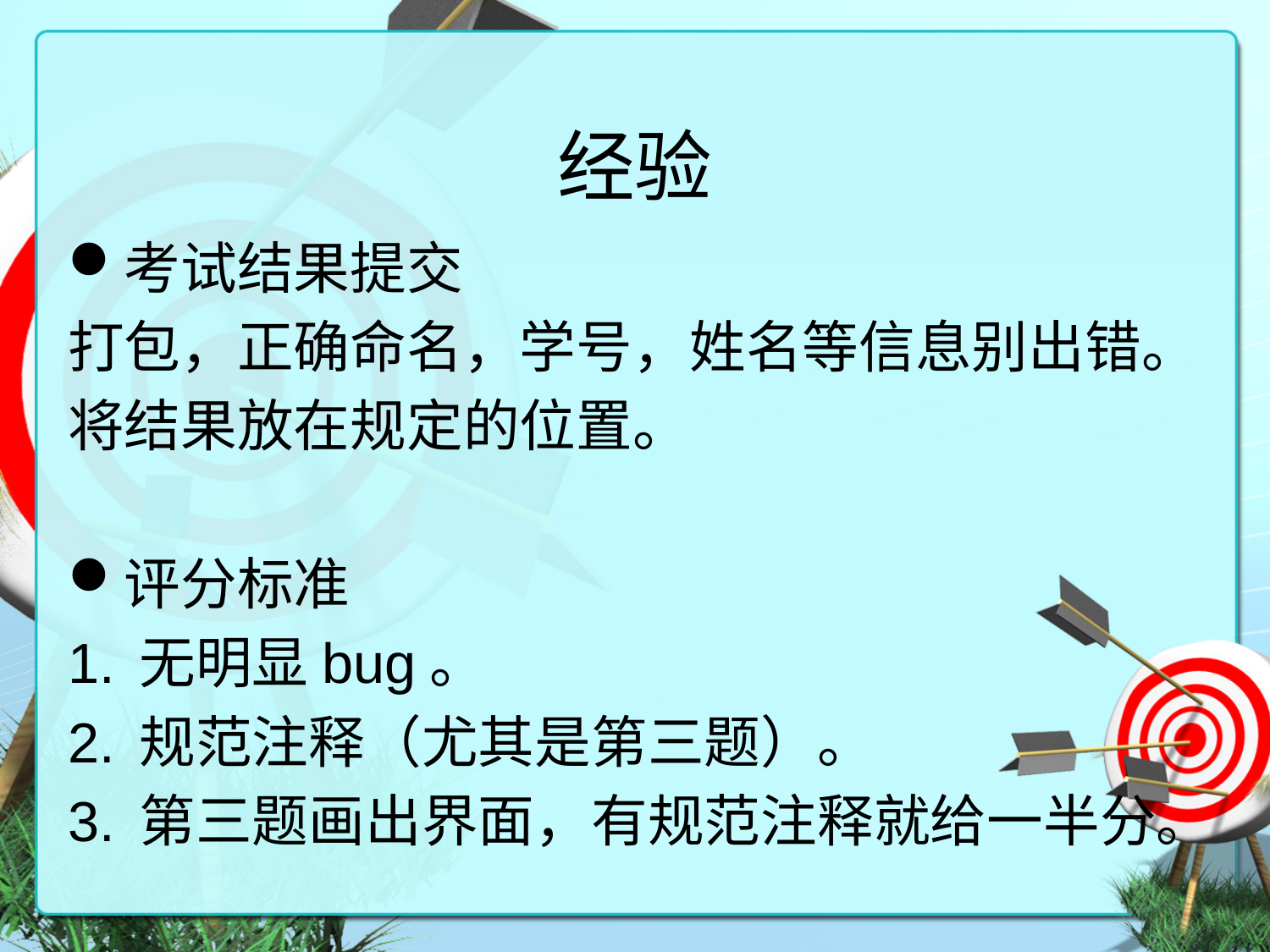

# 经验
考试结果提交
打包，正确命名，学号，姓名等信息别出错。
将结果放在规定的位置。

评分标准
无明显bug。
规范注释（尤其是第三题）。
第三题画出界面，有规范注释就给一半分。